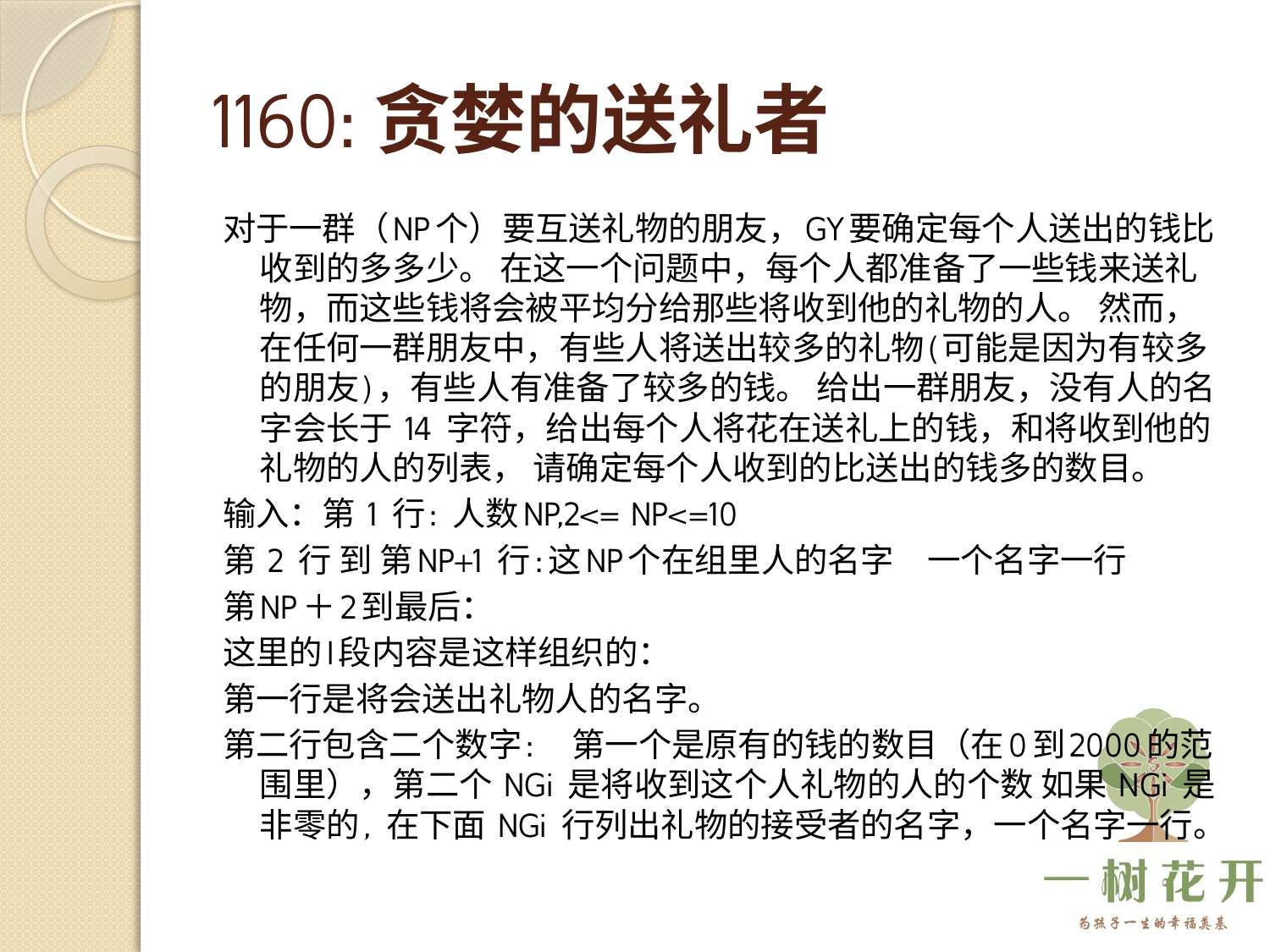

# 1160:贪婪的送礼者
对于一群（NP个）要互送礼物的朋友，GY要确定每个人送出的钱比收到的多多少。 在这一个问题中，每个人都准备了一些钱来送礼物，而这些钱将会被平均分给那些将收到他的礼物的人。 然而，在任何一群朋友中，有些人将送出较多的礼物(可能是因为有较多的朋友)，有些人有准备了较多的钱。 给出一群朋友，没有人的名字会长于 14 字符，给出每个人将花在送礼上的钱，和将收到他的礼物的人的列表， 请确定每个人收到的比送出的钱多的数目。
输入：第 1 行: 人数NP,2<= NP<=10
第 2 行 到 第NP+1 行:这NP个在组里人的名字　一个名字一行
第NP＋2到最后：
这里的I段内容是这样组织的：
第一行是将会送出礼物人的名字。
第二行包含二个数字:　第一个是原有的钱的数目（在0到2000的范围里），第二个 NGi 是将收到这个人礼物的人的个数 如果 NGi 是非零的, 在下面 NGi 行列出礼物的接受者的名字，一个名字一行。